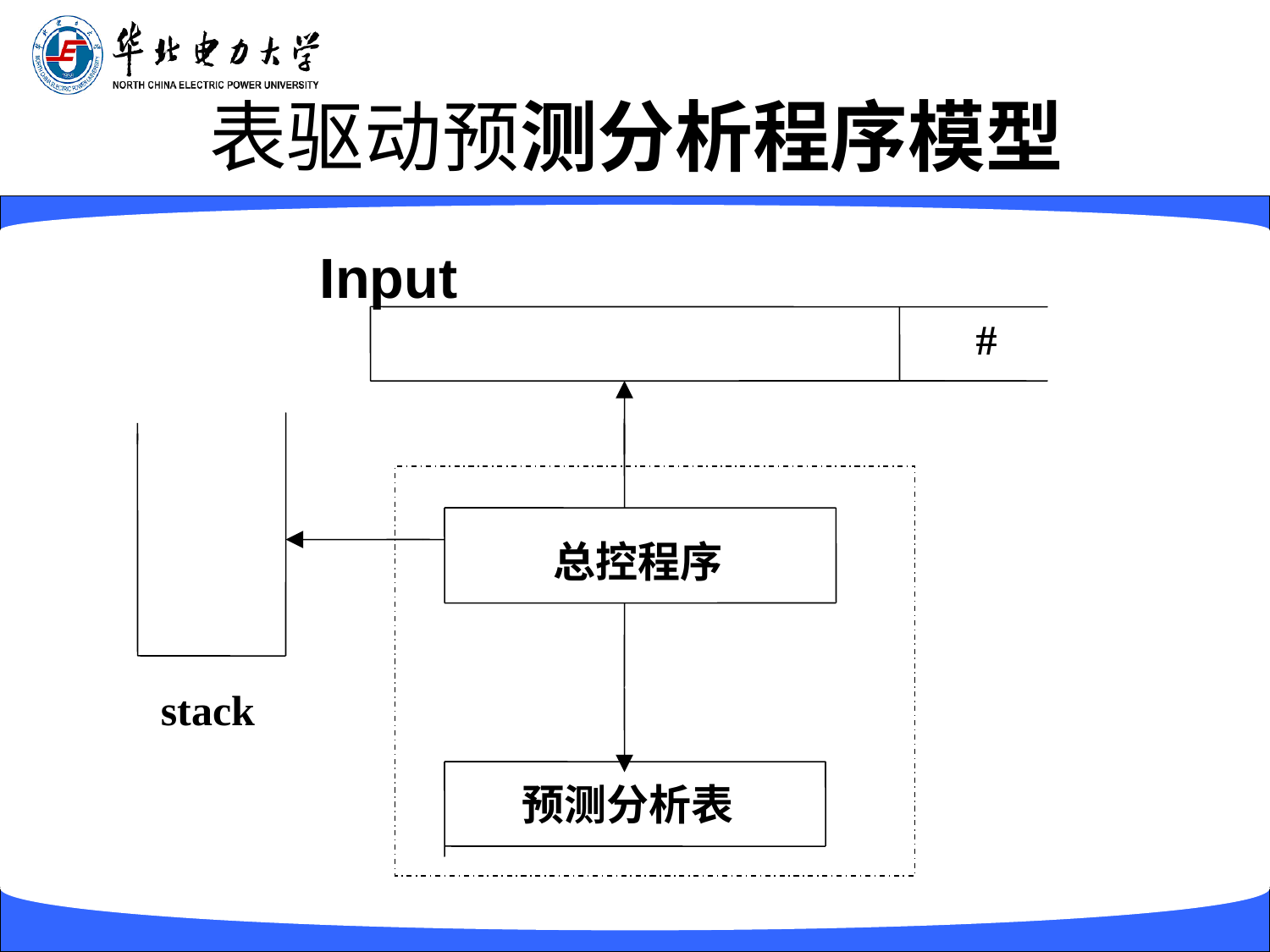

# 表驱动预测分析程序模型
               Input

#

总控程序

stack

预测分析表